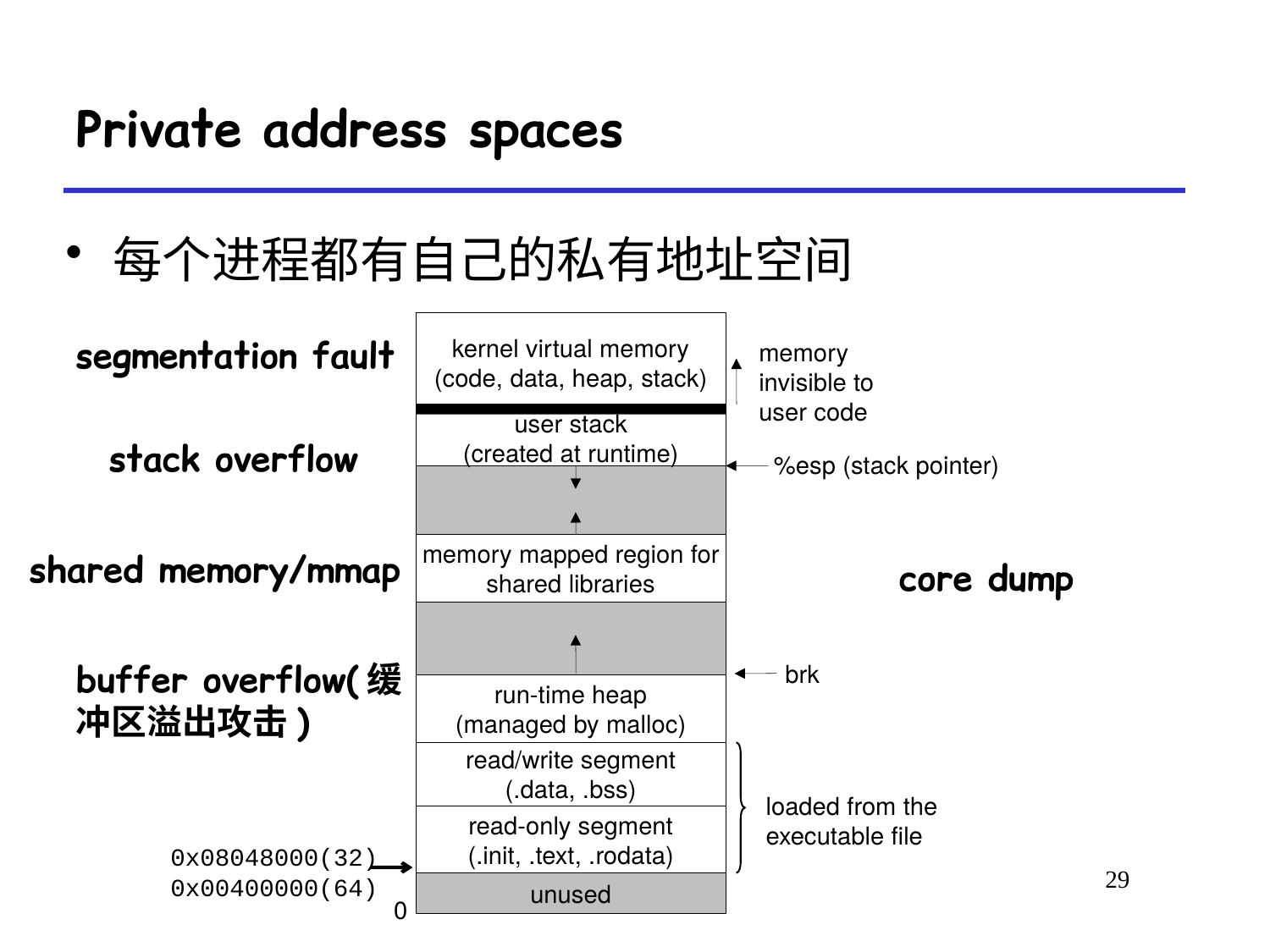

Private address spaces
每个进程都有自己的私有地址空间
kernel virtual memory
(code, data, heap, stack)
memory
invisible to
user code

user stack
(created at runtime)

%esp (stack pointer)

memory mapped region for
shared libraries

brk

run-time heap
(managed by malloc)
read/write segment
(.data, .bss)

loaded from the
executable file
read-only segment
(.init, .text, .rodata)
0x08048000(32)
unused
0
0x00400000(64)

segmentation fault
stack overflow
shared memory/mmap
core dump
buffer overflow(缓冲区溢出攻击)
# 29